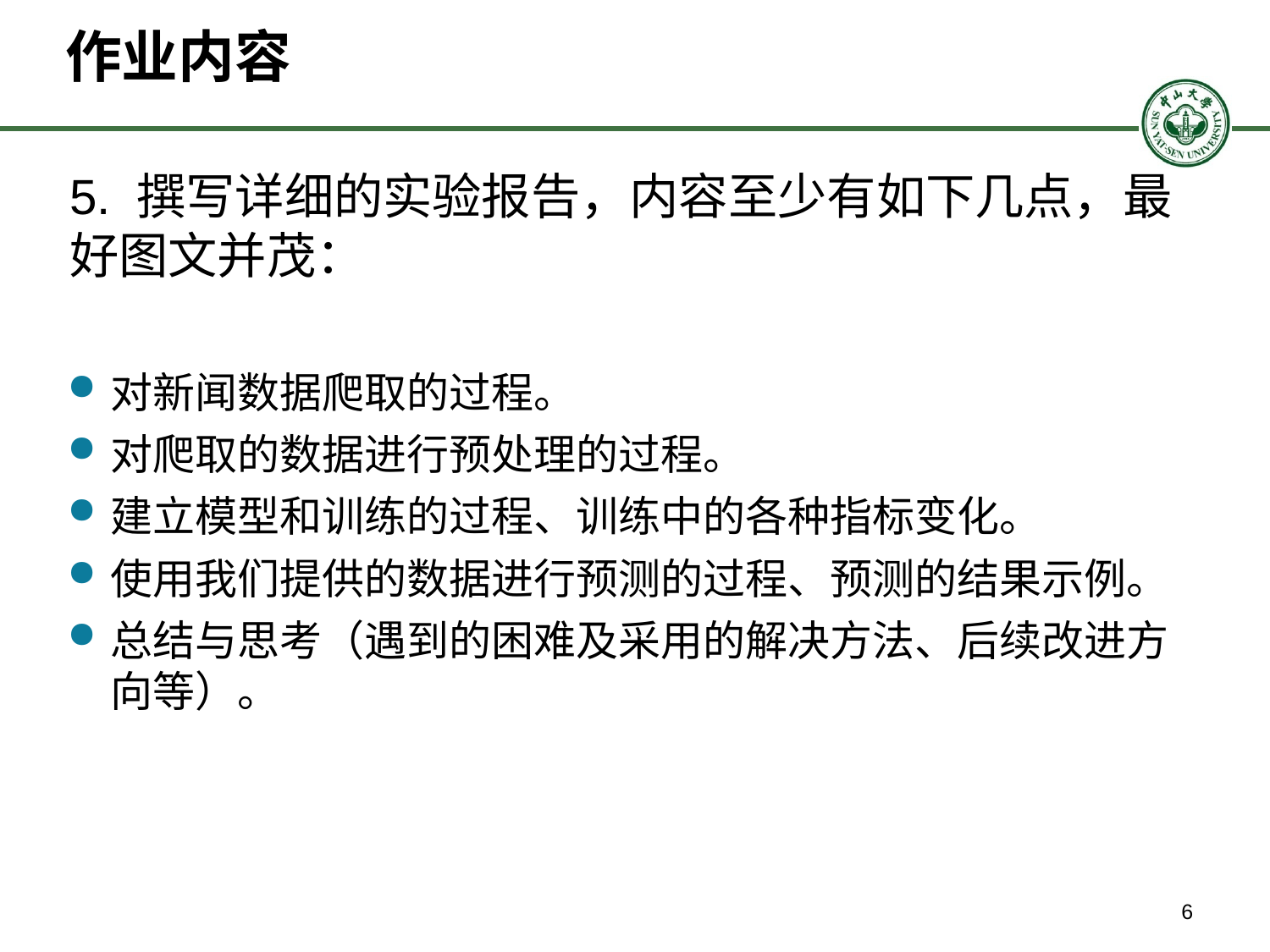

# 作业内容
5. 撰写详细的实验报告，内容至少有如下几点，最好图文并茂：

对新闻数据爬取的过程。
对爬取的数据进行预处理的过程。
建立模型和训练的过程、训练中的各种指标变化。
使用我们提供的数据进行预测的过程、预测的结果示例。
总结与思考（遇到的困难及采用的解决方法、后续改进方向等）。